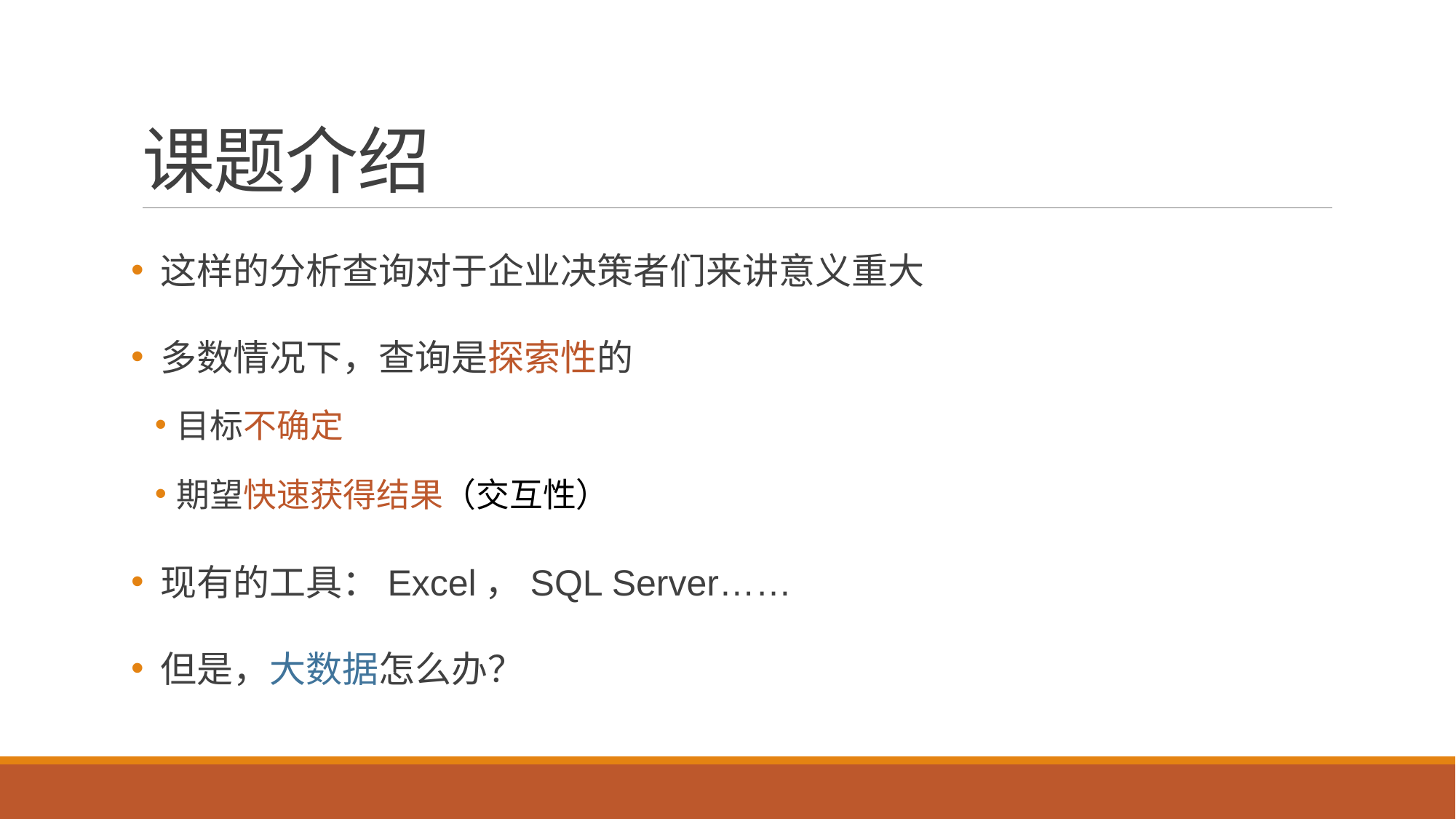

# 课题介绍
 这样的分析查询对于企业决策者们来讲意义重大
 多数情况下，查询是探索性的
目标不确定
期望快速获得结果（交互性）
 现有的工具：Excel，SQL Server……
 但是，大数据怎么办？